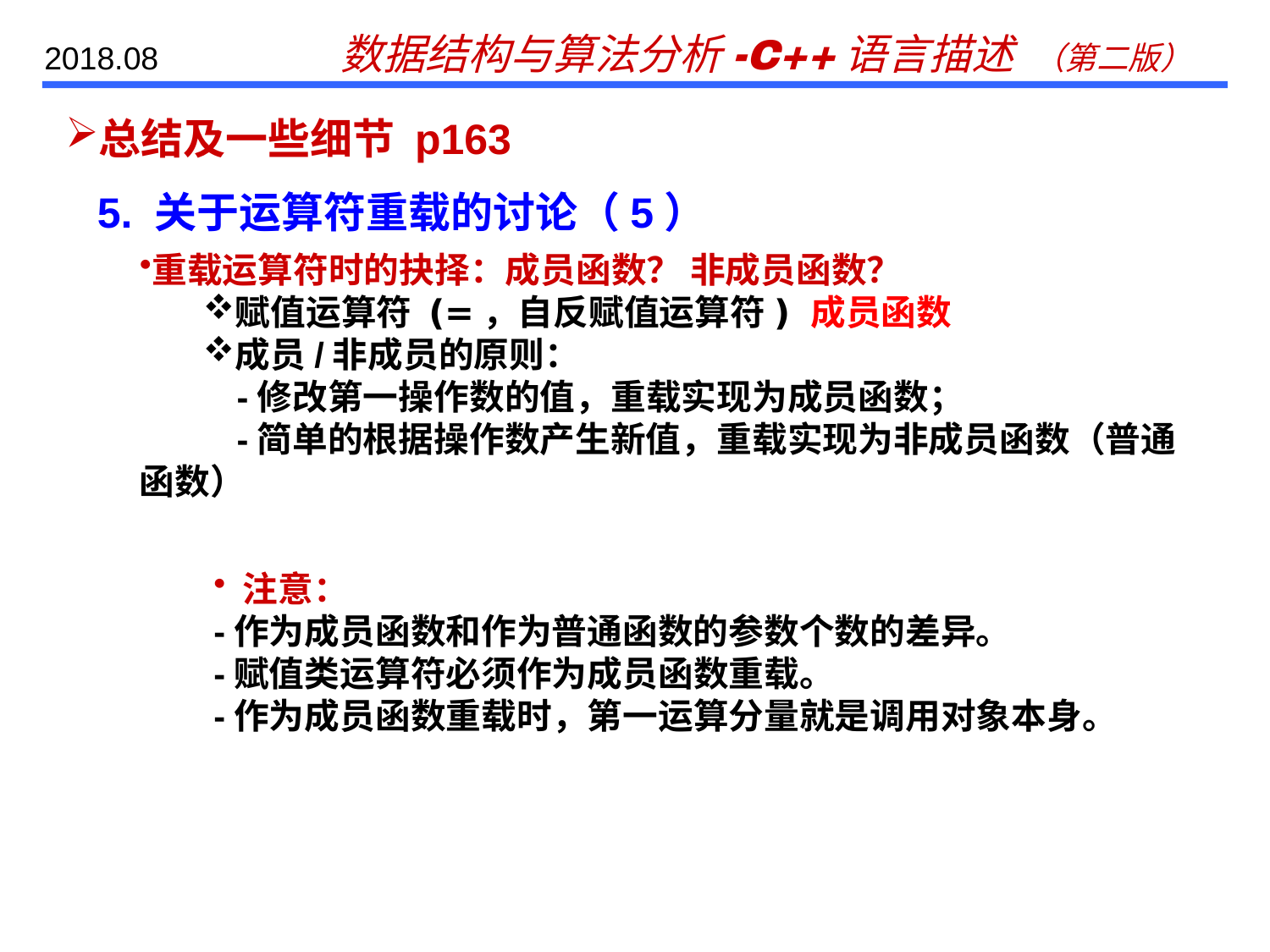

# 总结及一些细节 p163
5. 关于运算符重载的讨论（5）
重载运算符时的抉择：成员函数？ 非成员函数？
赋值运算符 (=，自反赋值运算符) 成员函数
成员/非成员的原则：
          -修改第一操作数的值，重载实现为成员函数；
          -简单的根据操作数产生新值，重载实现为非成员函数（普通函数）

 注意：
-作为成员函数和作为普通函数的参数个数的差异。
-赋值类运算符必须作为成员函数重载。
-作为成员函数重载时，第一运算分量就是调用对象本身。